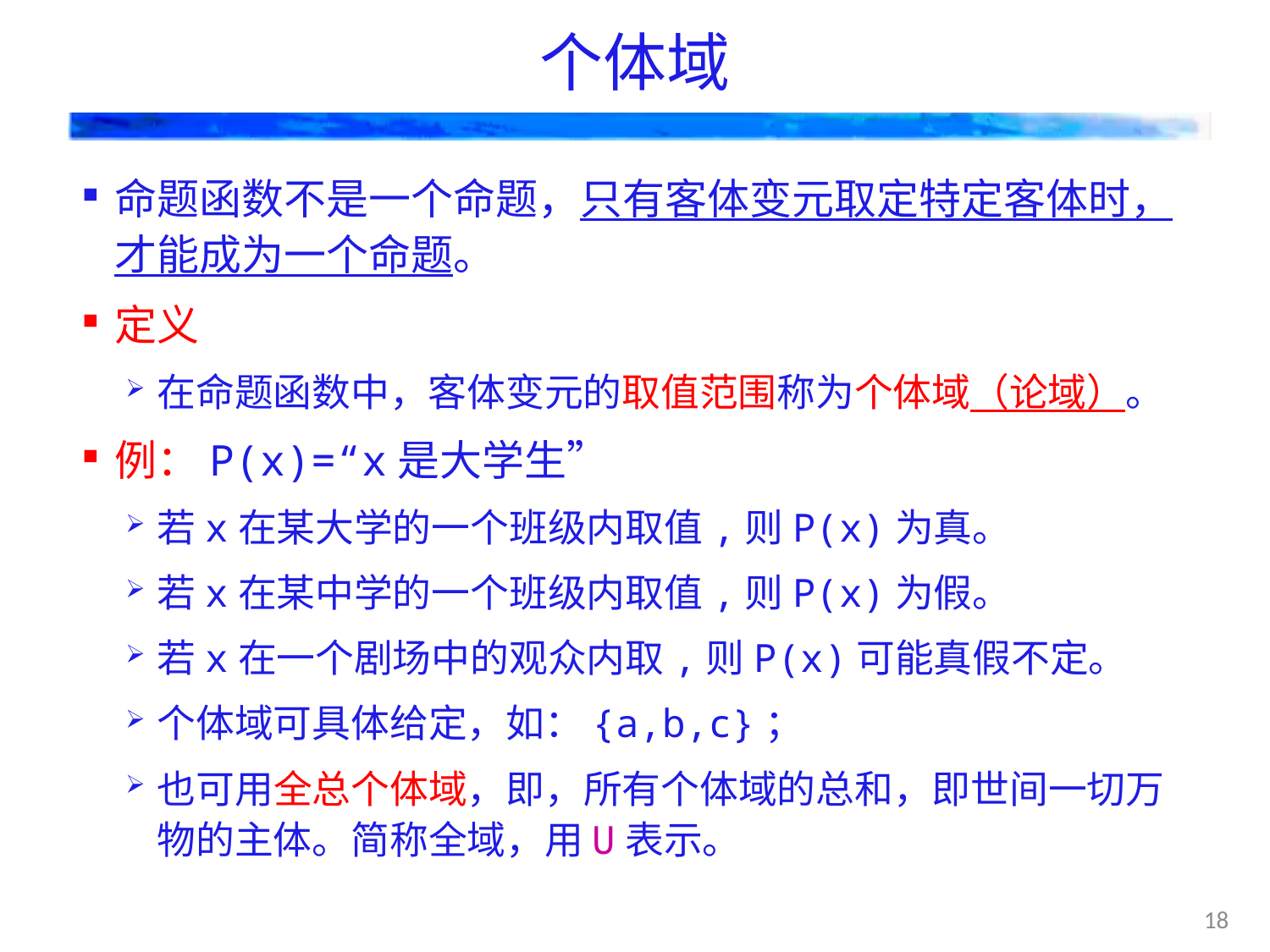

# 个体域
命题函数不是一个命题，只有客体变元取定特定客体时，才能成为一个命题。
定义
在命题函数中，客体变元的取值范围称为个体域（论域）。
例：P(x)=“x是大学生”
若x在某大学的一个班级内取值,则P(x)为真。
若x在某中学的一个班级内取值,则P(x)为假。
若x在一个剧场中的观众内取,则P(x)可能真假不定。
个体域可具体给定，如：{a,b,c}；
也可用全总个体域，即，所有个体域的总和，即世间一切万物的主体。简称全域，用U表示。
18